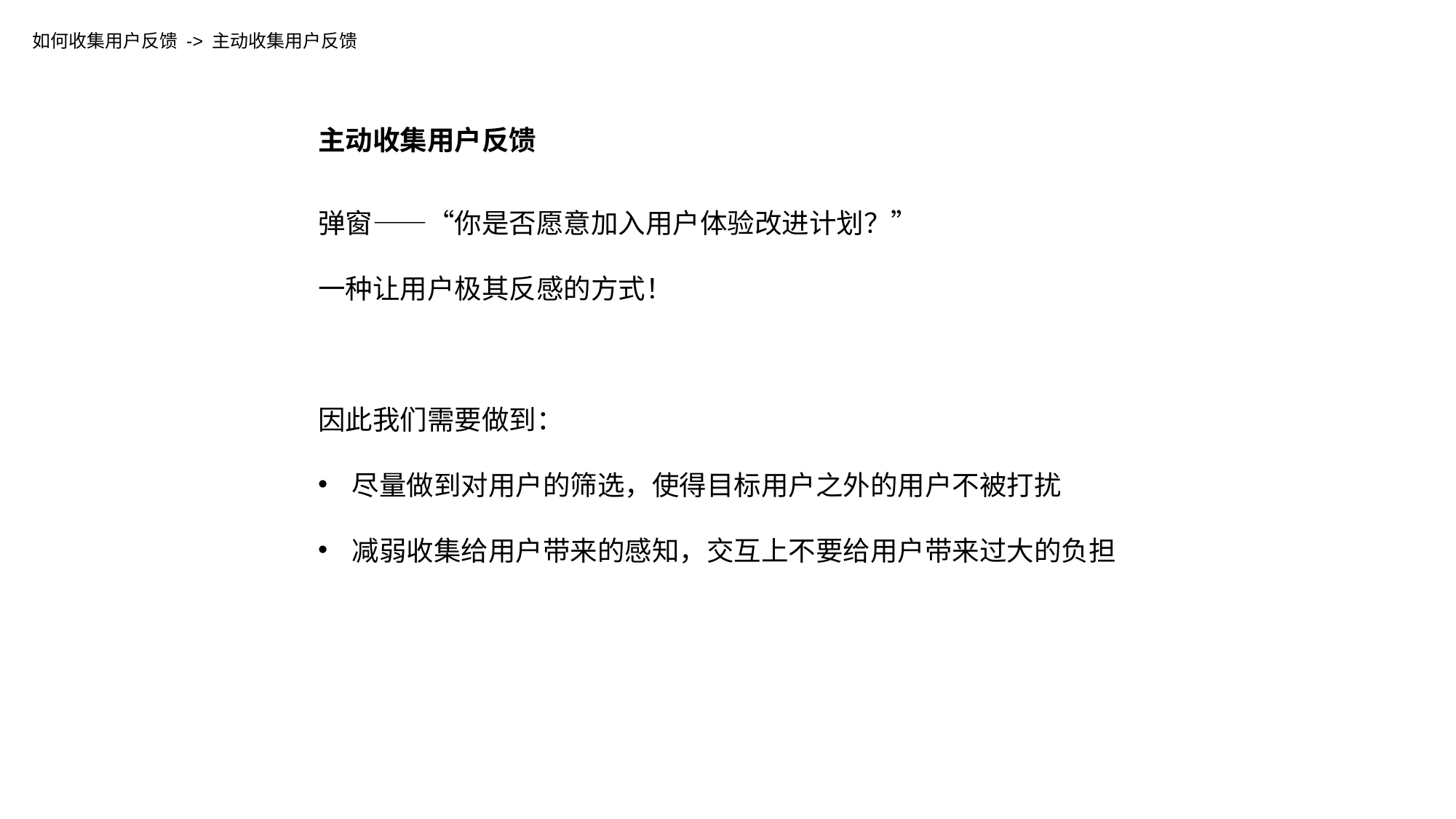

如何收集用户反馈 -> 主动收集用户反馈
主动收集用户反馈
弹窗——“你是否愿意加入用户体验改进计划？”

一种让用户极其反感的方式！

因此我们需要做到：

尽量做到对用户的筛选，使得目标用户之外的用户不被打扰

减弱收集给用户带来的感知，交互上不要给用户带来过大的负担